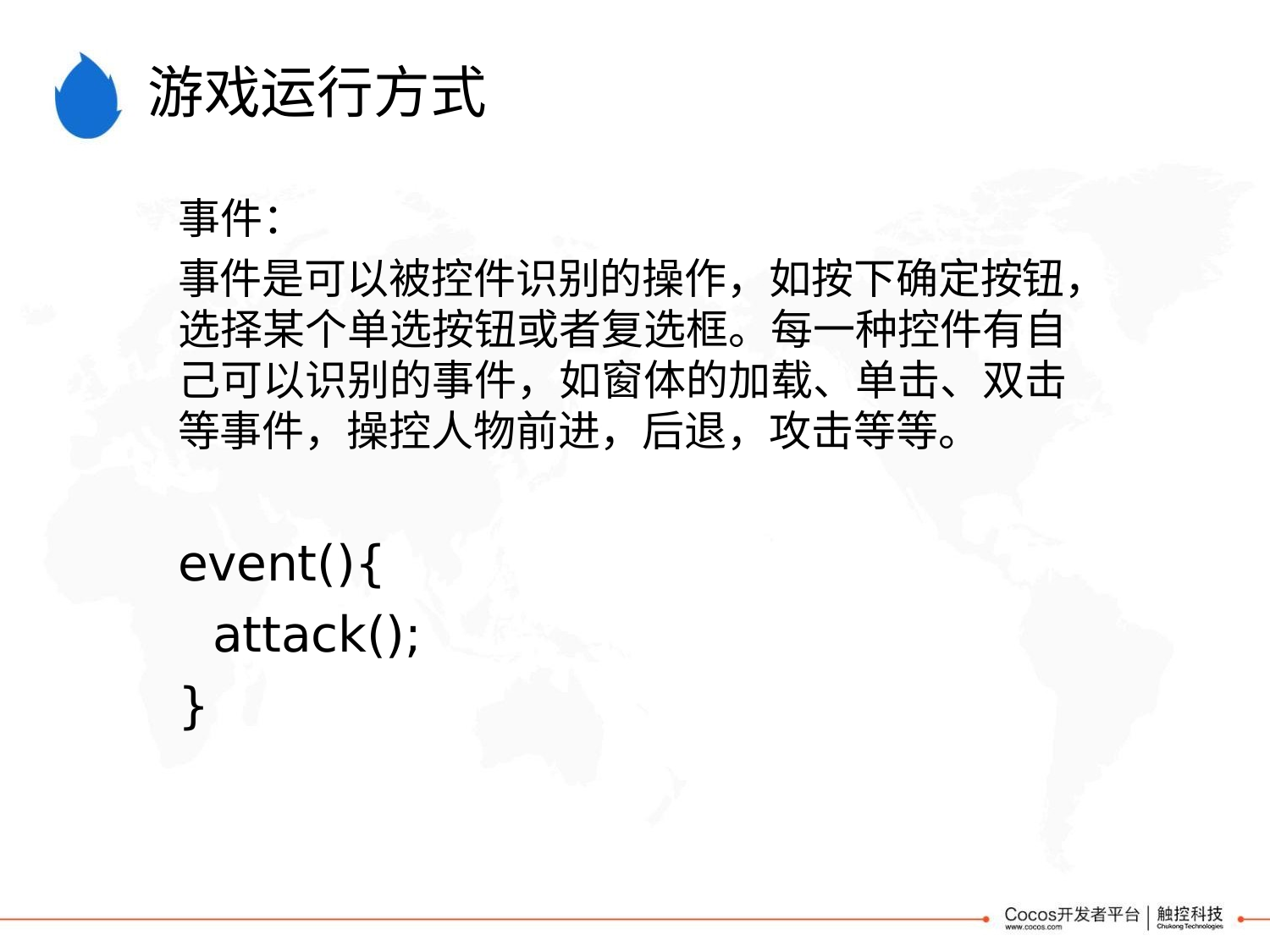

# 游戏运行方式
事件：
事件是可以被控件识别的操作，如按下确定按钮， 选择某个单选按钮或者复选框。每一种控件有自 己可以识别的事件，如窗体的加载、单击、双击 等事件，操控人物前进，后退，攻击等等。

event(){
attack();
}